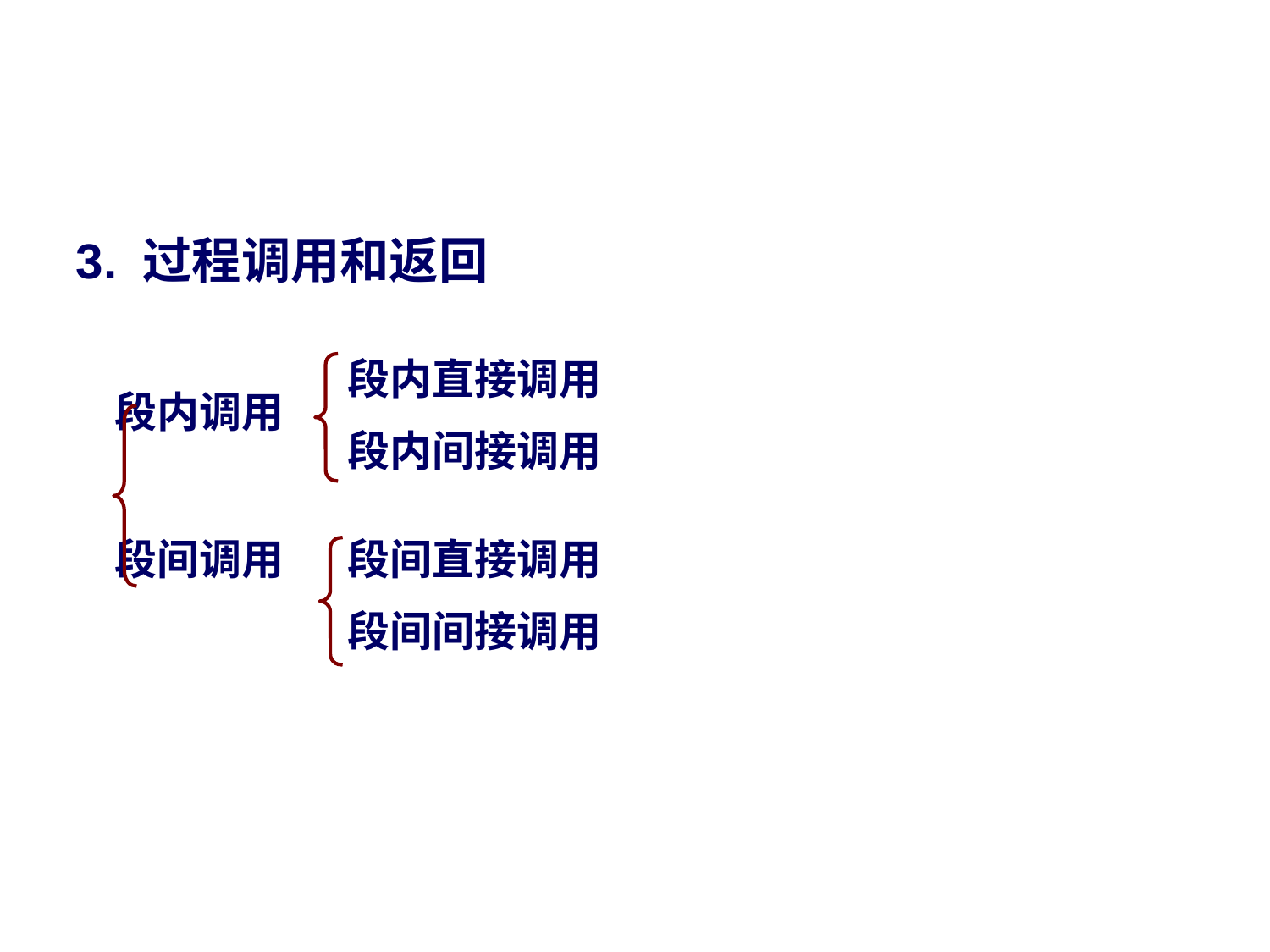

#
3. 过程调用和返回

   段内调用

   段间调用
段内直接调用
段内间接调用

段间直接调用
段间间接调用